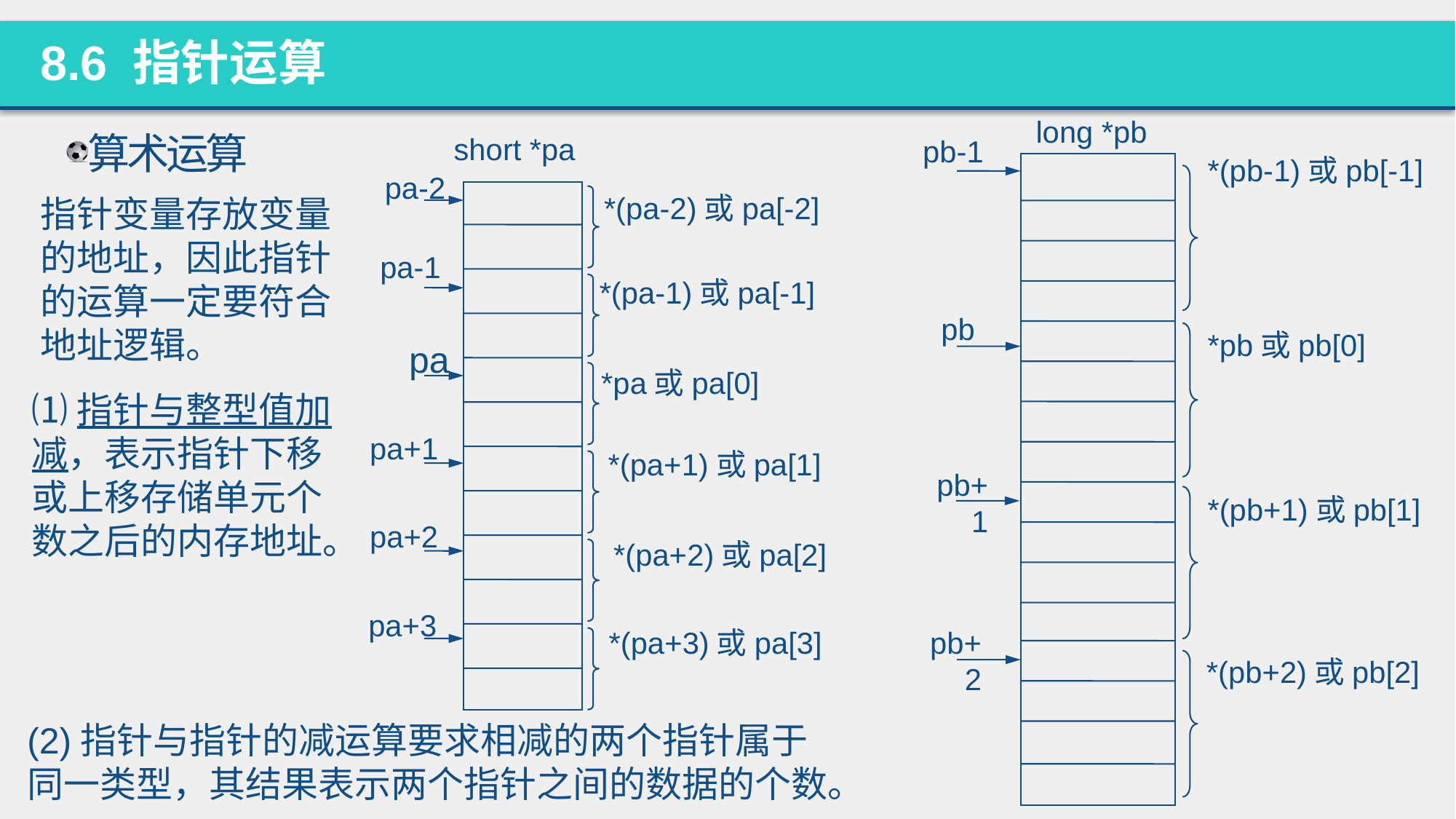

8.6 指针运算
long *pb

pb-1
*(pb-1)或pb[-1]

pb
*pb或pb[0]

pb+1
*(pb+1)或pb[1]

pb+2
*(pb+2)或pb[2]

算术运算
short *pa
pa-2

*(pa-2)或pa[-2]

pa-1
*(pa-1)或pa[-1]

*pa或pa[0]

pa+1
*(pa+1)或pa[1]

pa+2
*(pa+2)或pa[2]

pa+3
*(pa+3)或pa[3]

pa
指针变量存放变量的地址，因此指针的运算一定要符合地址逻辑。
⑴指针与整型值加减，表示指针下移或上移存储单元个数之后的内存地址。
(2)指针与指针的减运算要求相减的两个指针属于同一类型，其结果表示两个指针之间的数据的个数。